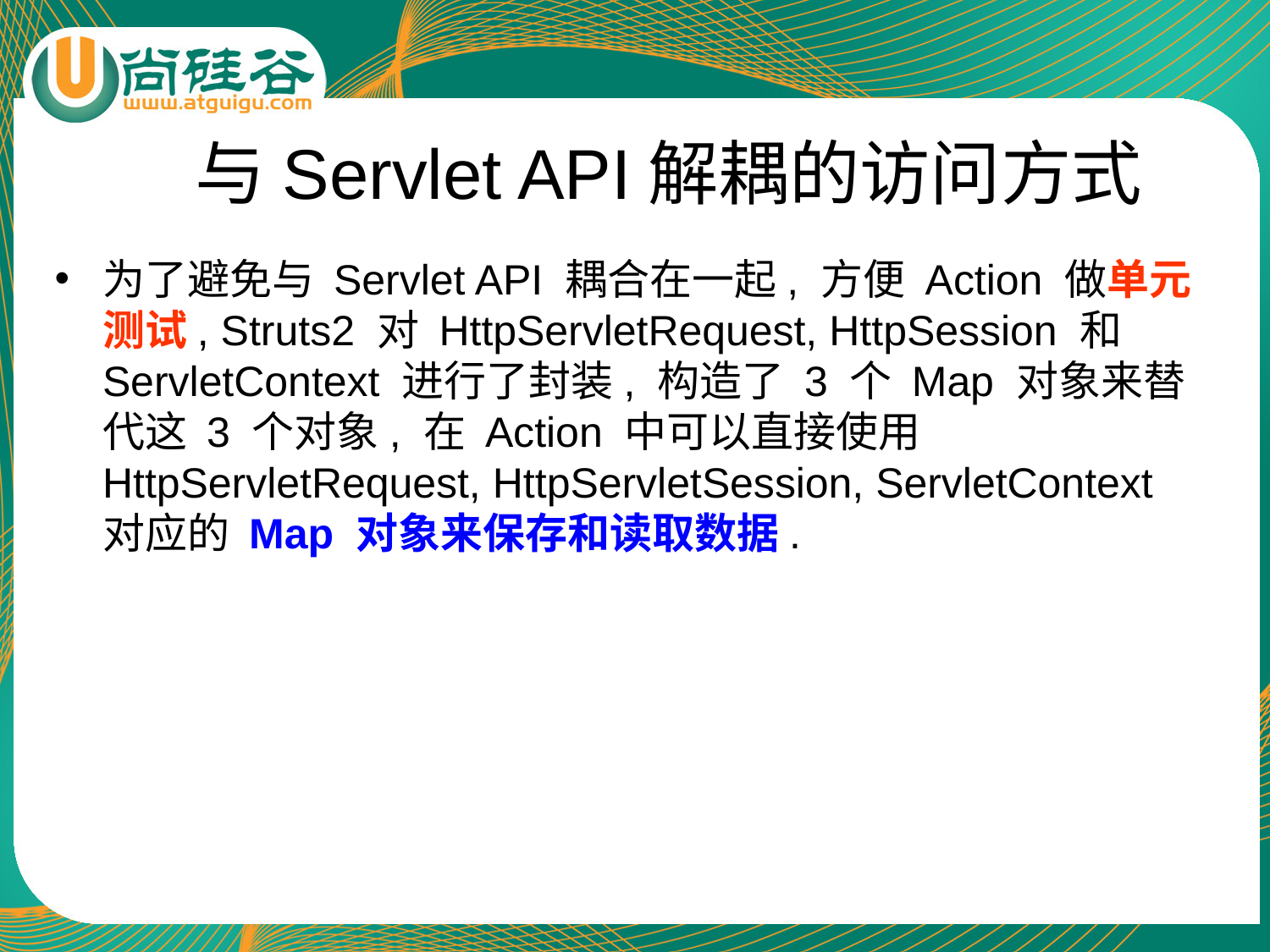

# 与Servlet API解耦的访问方式
为了避免与 Servlet API 耦合在一起, 方便 Action 做单元测试, Struts2 对 HttpServletRequest, HttpSession 和 ServletContext 进行了封装, 构造了 3 个 Map 对象来替代这 3 个对象, 在 Action 中可以直接使用 HttpServletRequest, HttpServletSession, ServletContext 对应的 Map 对象来保存和读取数据.